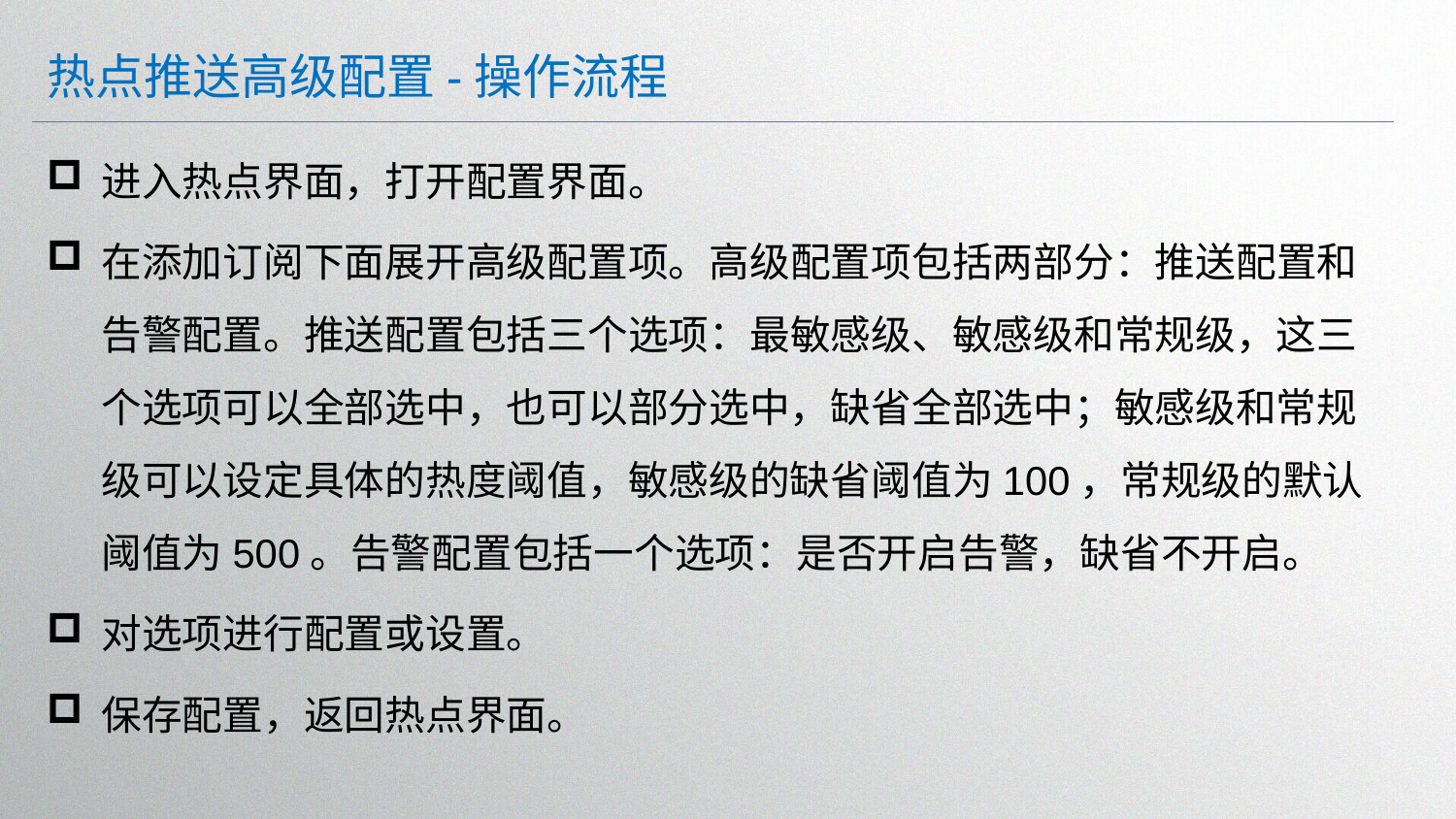

# 热点推送高级配置-操作流程
进入热点界面，打开配置界面。
在添加订阅下面展开高级配置项。高级配置项包括两部分：推送配置和告警配置。推送配置包括三个选项：最敏感级、敏感级和常规级，这三个选项可以全部选中，也可以部分选中，缺省全部选中；敏感级和常规级可以设定具体的热度阈值，敏感级的缺省阈值为100，常规级的默认阈值为500。告警配置包括一个选项：是否开启告警，缺省不开启。
对选项进行配置或设置。
保存配置，返回热点界面。